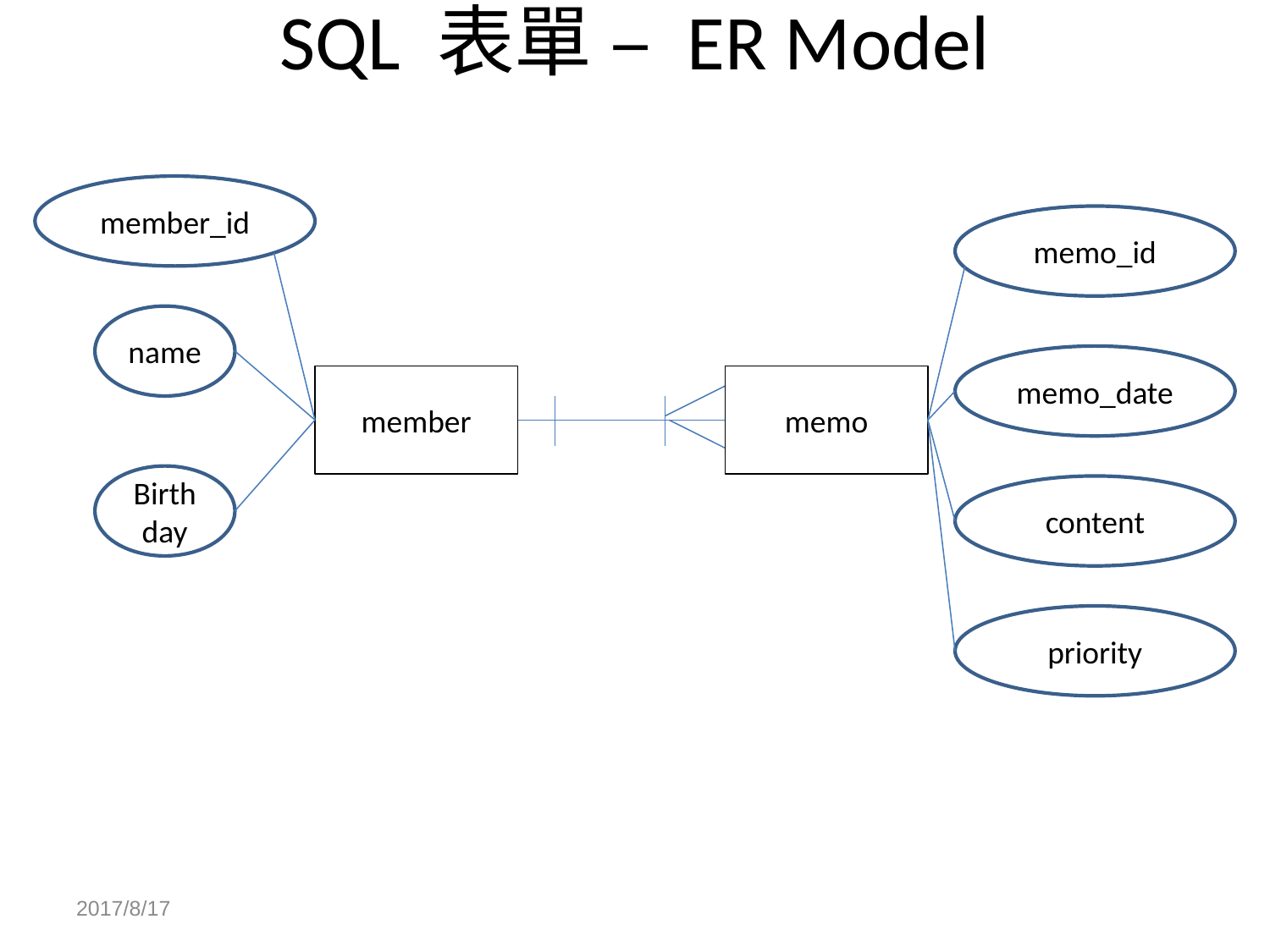

SQL 表單 – ER Model
member_id
memo_id
name
memo_date
member
memo
Birthday
content
priority
2017/8/17